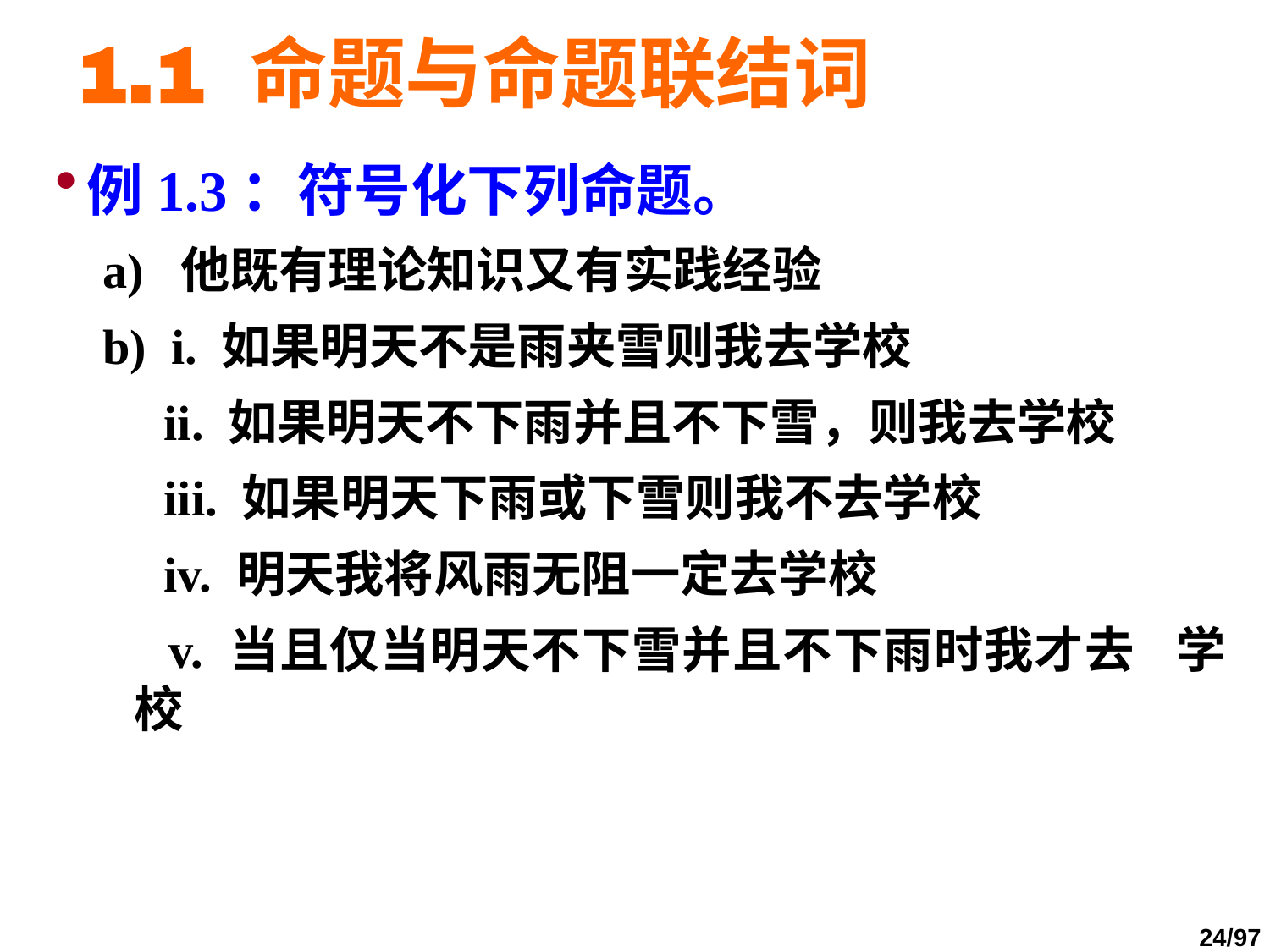

# 1.1 命题与命题联结词
例1.3：符号化下列命题。
a)  他既有理论知识又有实践经验
b)  i. 如果明天不是雨夹雪则我去学校
     ii. 如果明天不下雨并且不下雪，则我去学校
     iii. 如果明天下雨或下雪则我不去学校
     iv. 明天我将风雨无阻一定去学校
     v. 当且仅当明天不下雪并且不下雨时我才去	学校